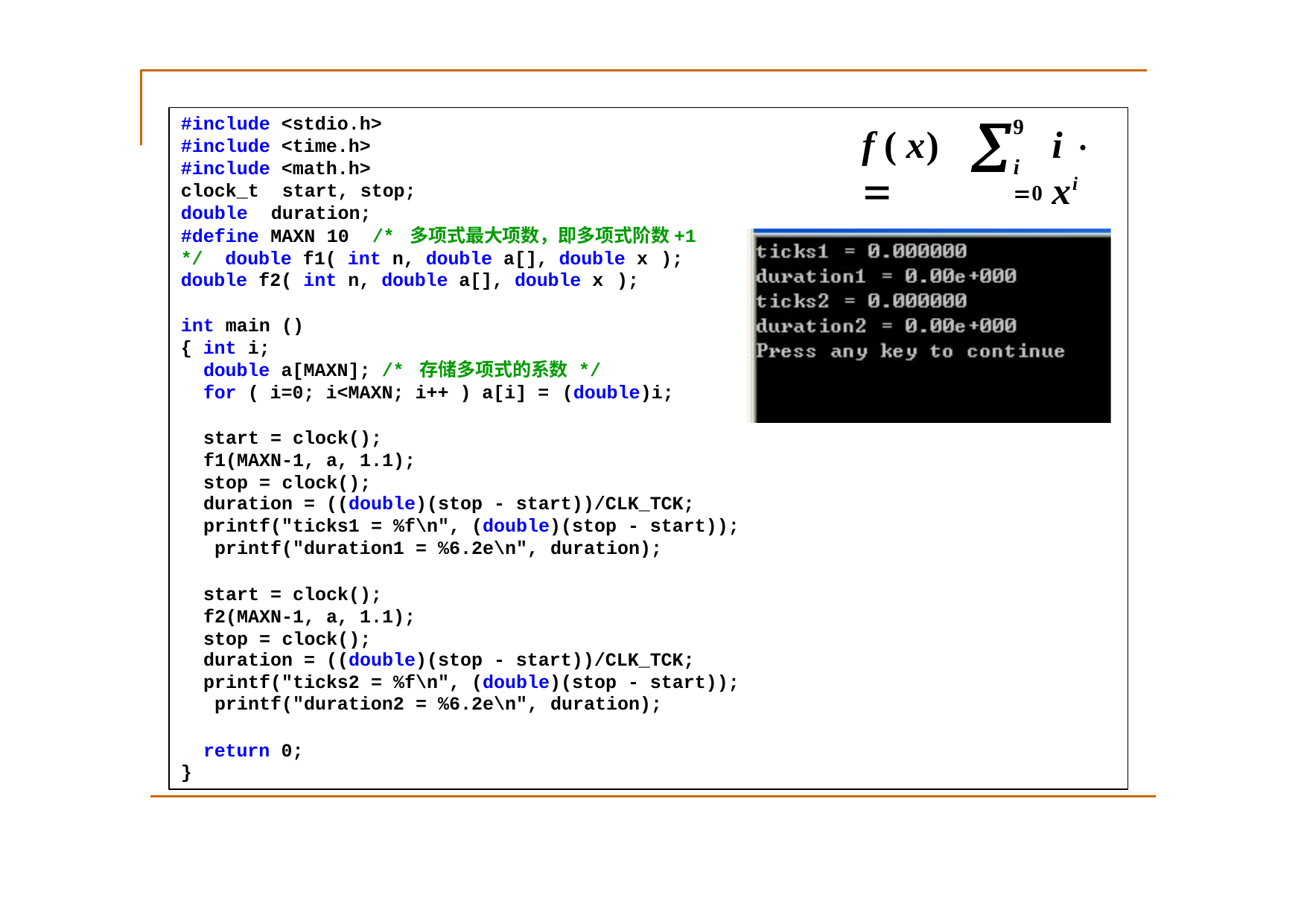

9
i =0

∑
#include <stdio.h>  #include <time.h>  #include <math.h>  clock_t	start, stop;
f ( x) =
i ⋅ xi
double	duration;
#define MAXN 10	/* 多项式最大项数，即多项式阶数+1 */  double f1( int n, double a[], double x );
double f2( int n, double a[], double x );

int main ()
{ int i;
double a[MAXN]; /* 存储多项式的系数 */
for ( i=0; i<MAXN; i++ ) a[i] = (double)i;

start = clock();  f1(MAXN-1, a, 1.1);
stop = clock();
duration = ((double)(stop - start))/CLK_TCK;  printf("ticks1 = %f\n", (double)(stop - start));  printf("duration1 = %6.2e\n", duration);

start = clock();  f2(MAXN-1, a, 1.1);
stop = clock();
duration = ((double)(stop - start))/CLK_TCK;  printf("ticks2 = %f\n", (double)(stop - start));  printf("duration2 = %6.2e\n", duration);

return 0;
}